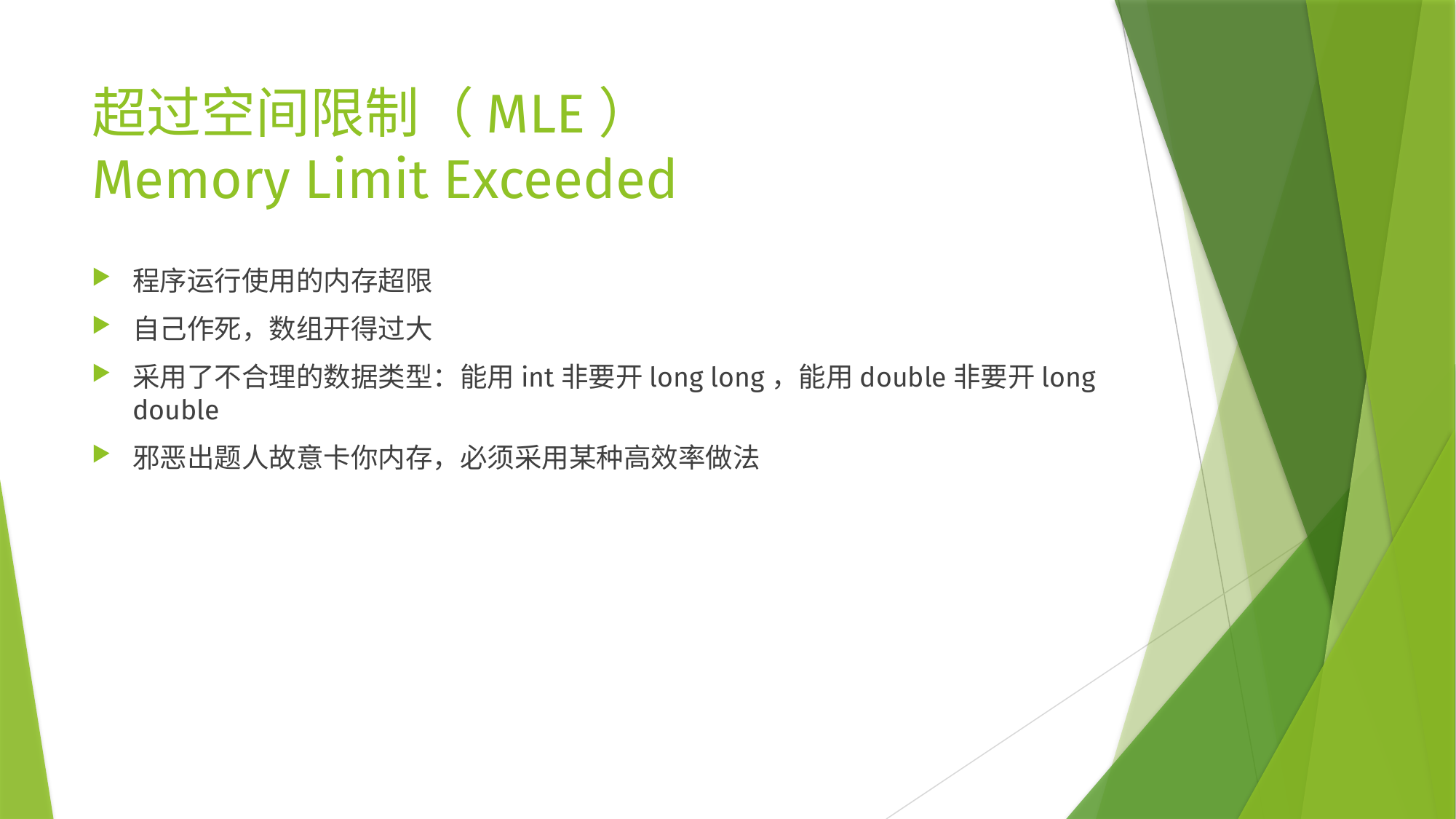

# 超过空间限制（MLE） Memory Limit Exceeded
程序运行使用的内存超限
自己作死，数组开得过大
采用了不合理的数据类型：能用int非要开long long，能用double非要开long double
邪恶出题人故意卡你内存，必须采用某种高效率做法